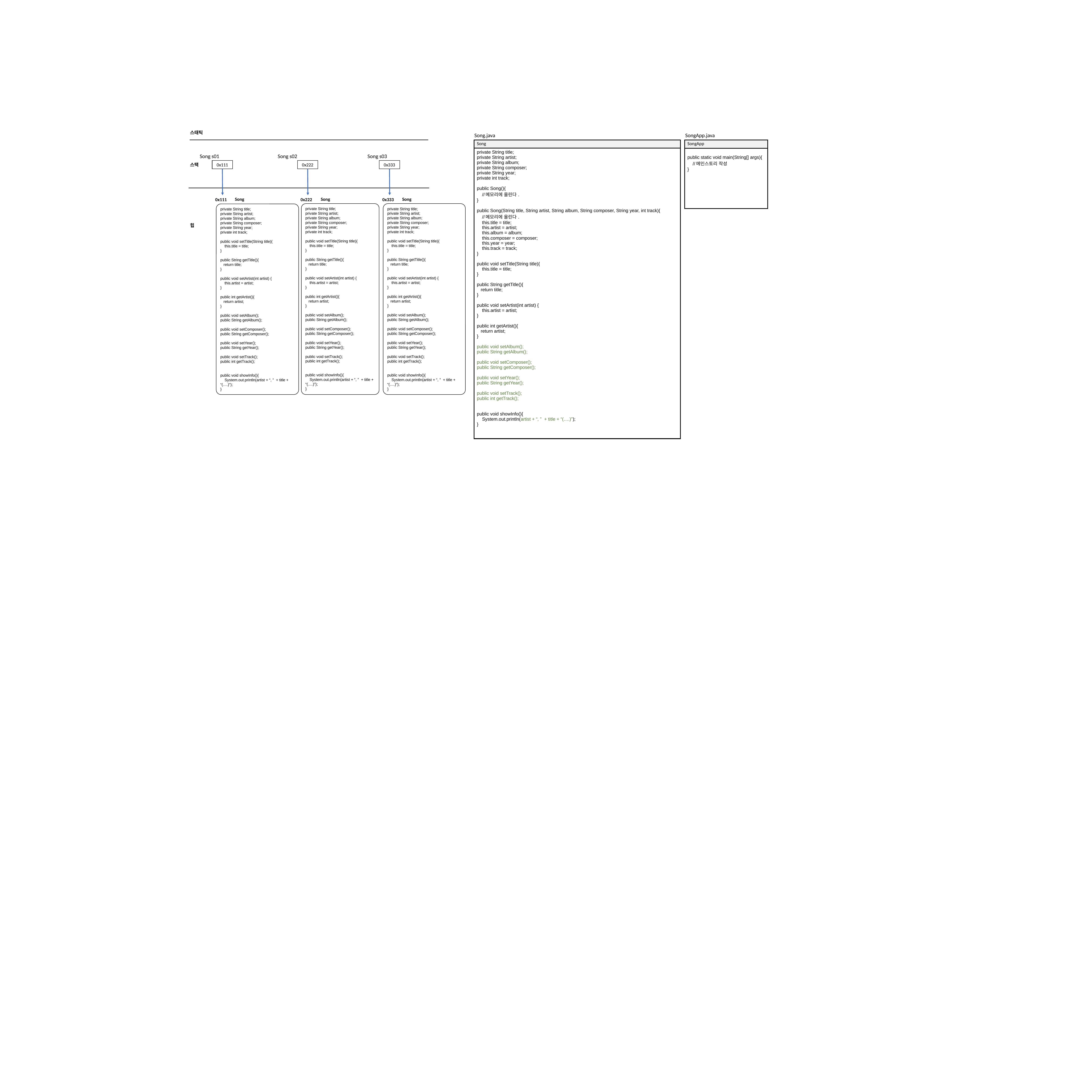

스태틱
Song.java
SongApp.java
| Song |
| --- |
| private String title; private String artist; private String album; private String composer; private String year; private int track; public Song(){ //메모리에 올린다. } public Song(String title, String artist, String album, String composer, String year, int track){ //메모리에 올린다. this.title = title; this.artist = artist; this.album = album; this.composer = composer; this.year = year; this.track = track; } public void setTitle(String title){ this.title = title; } public String getTitle(){ return title; } public void setArtist(int artist) { this.artist = artist; } public int getArtist(){ return artist; } public void setAlbum(); public String getAlbum(); public void setComposer(); public String getComposer(); public void setYear(); public String getYear(); public void setTrack(); public int getTrack(); public void showInfo(){ System.out.println(artist + “, ” + title + “(….)”); } |
| SongApp |
| --- |
| public static void main(String[] args){ //메인스토리 작성 } |
Song s01
Song s02
Song s03
0x111
0x222
0x333
스택
Song
Song
Song
0x111
0x222
0x333
private String title;
private String artist;
private String album;
private String composer;
private String year;
private int track;

public void setTitle(String title){
    this.title = title;
}

public String getTitle(){
   return title;
}

public void setArtist(int artist) {
    this.artist = artist;
}

public int getArtist(){
   return artist;
}

public void setAlbum();
public String getAlbum();

public void setComposer();
public String getComposer();

public void setYear();
public String getYear();

public void setTrack();
public int getTrack();

public void showInfo(){
    System.out.println(artist + “, ”  + title + “(….)”);
}

private String title;
private String artist;
private String album;
private String composer;
private String year;
private int track;

public void setTitle(String title){
    this.title = title;
}

public String getTitle(){
   return title;
}

public void setArtist(int artist) {
    this.artist = artist;
}

public int getArtist(){
   return artist;
}

public void setAlbum();
public String getAlbum();

public void setComposer();
public String getComposer();

public void setYear();
public String getYear();

public void setTrack();
public int getTrack();

public void showInfo(){
    System.out.println(artist + “, ”  + title + “(….)”);
}

private String title;
private String artist;
private String album;
private String composer;
private String year;
private int track;

public void setTitle(String title){
    this.title = title;
}

public String getTitle(){
   return title;
}

public void setArtist(int artist) {
    this.artist = artist;
}

public int getArtist(){
   return artist;
}

public void setAlbum();
public String getAlbum();

public void setComposer();
public String getComposer();

public void setYear();
public String getYear();

public void setTrack();
public int getTrack();

public void showInfo(){
    System.out.println(artist + “, ”  + title + “(….)”);
}

힙